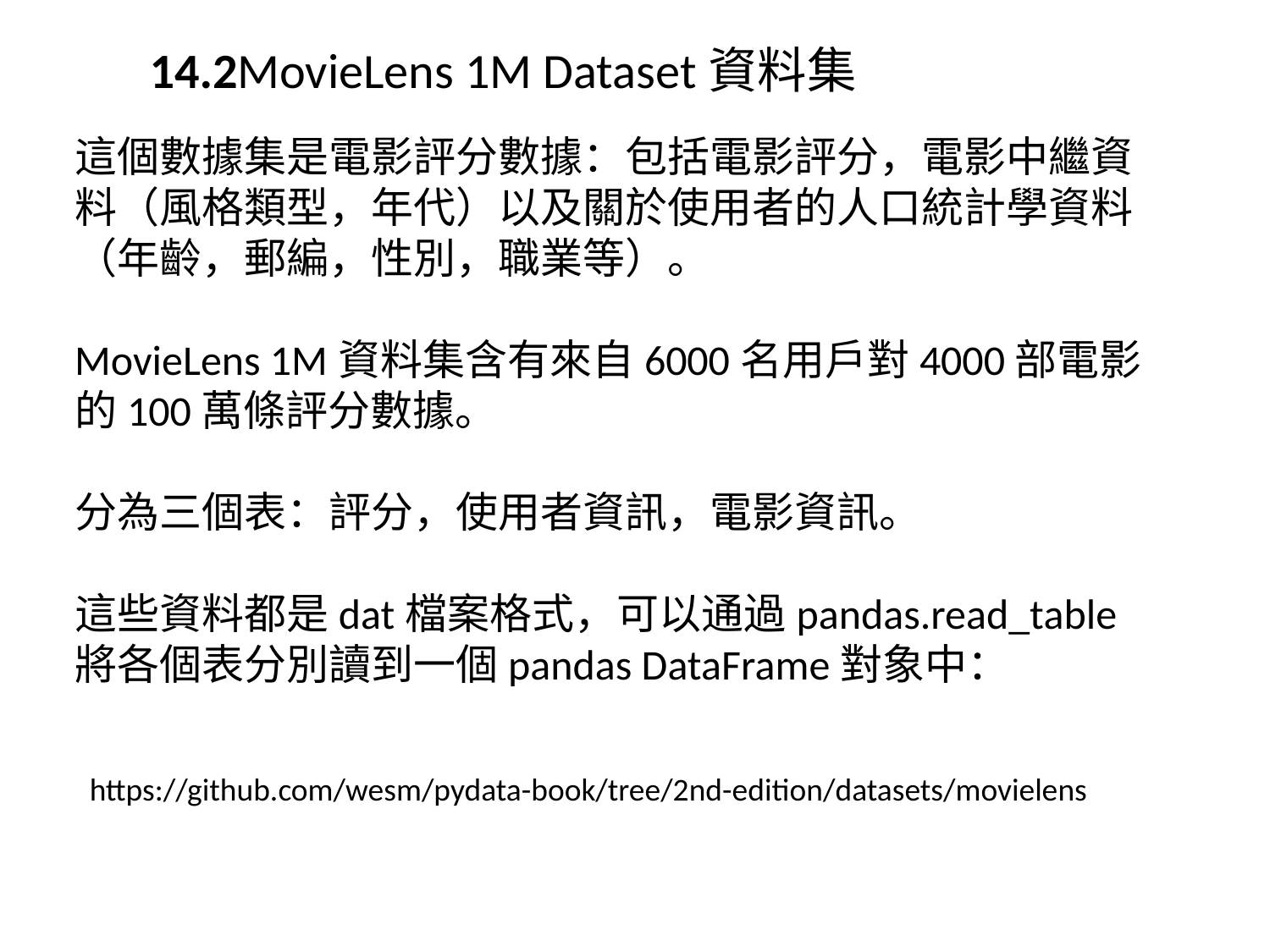

14.2MovieLens 1M Dataset資料集
這個數據集是電影評分數據：包括電影評分，電影中繼資料（風格類型，年代）以及關於使用者的人口統計學資料（年齡，郵編，性別，職業等）。

MovieLens 1M資料集含有來自6000名用戶對4000部電影的100萬條評分數據。

分為三個表：評分，使用者資訊，電影資訊。

這些資料都是dat檔案格式，可以通過pandas.read_table將各個表分別讀到一個pandas DataFrame對象中：
https://github.com/wesm/pydata-book/tree/2nd-edition/datasets/movielens